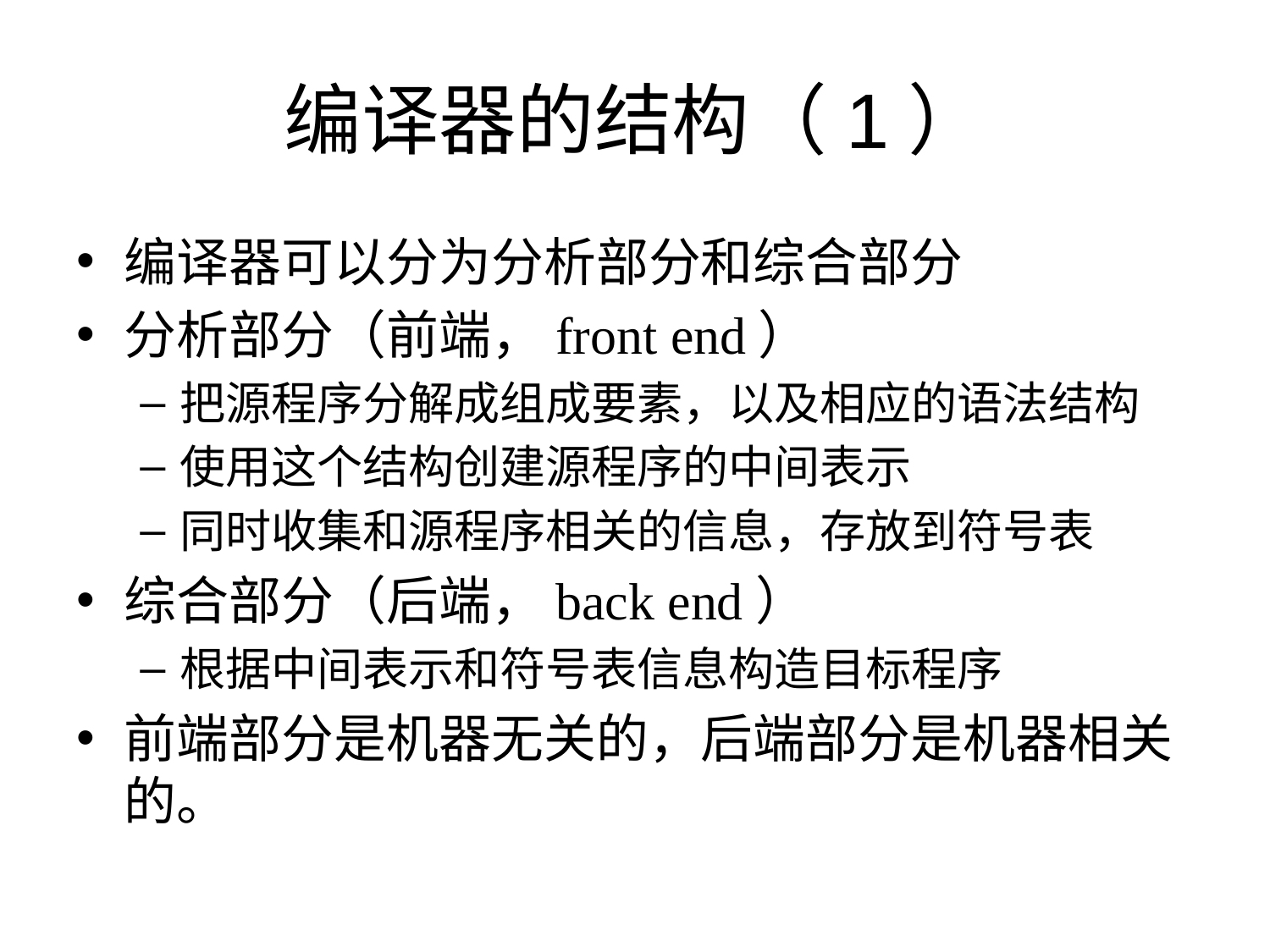

# 编译器的结构（1）
编译器可以分为分析部分和综合部分
分析部分（前端，front end）
把源程序分解成组成要素，以及相应的语法结构
使用这个结构创建源程序的中间表示
同时收集和源程序相关的信息，存放到符号表
综合部分（后端，back end）
根据中间表示和符号表信息构造目标程序
前端部分是机器无关的，后端部分是机器相关的。